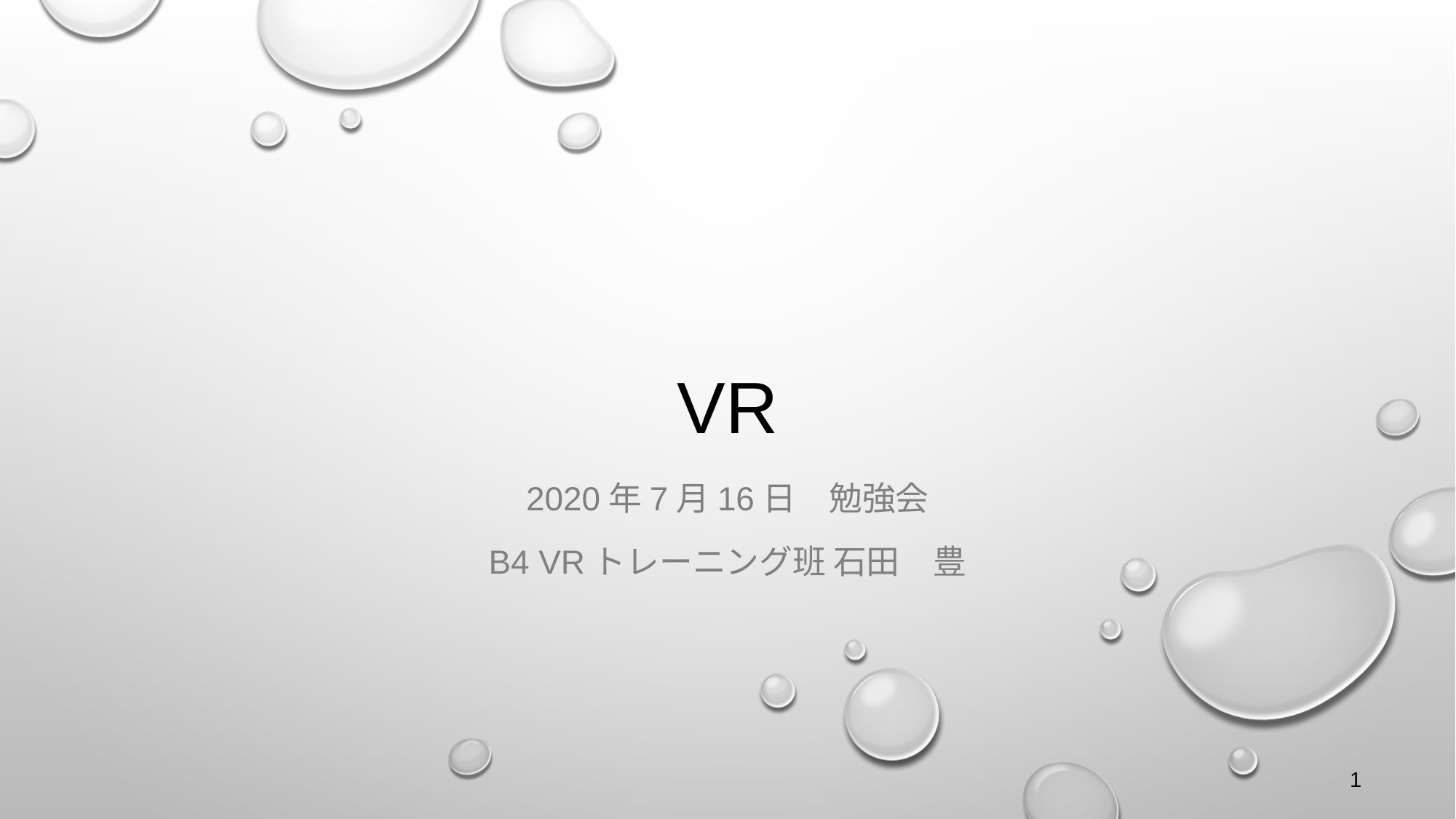

# VR
2020年7月16日　勉強会
B4 VRトレーニング班 石田　豊
1